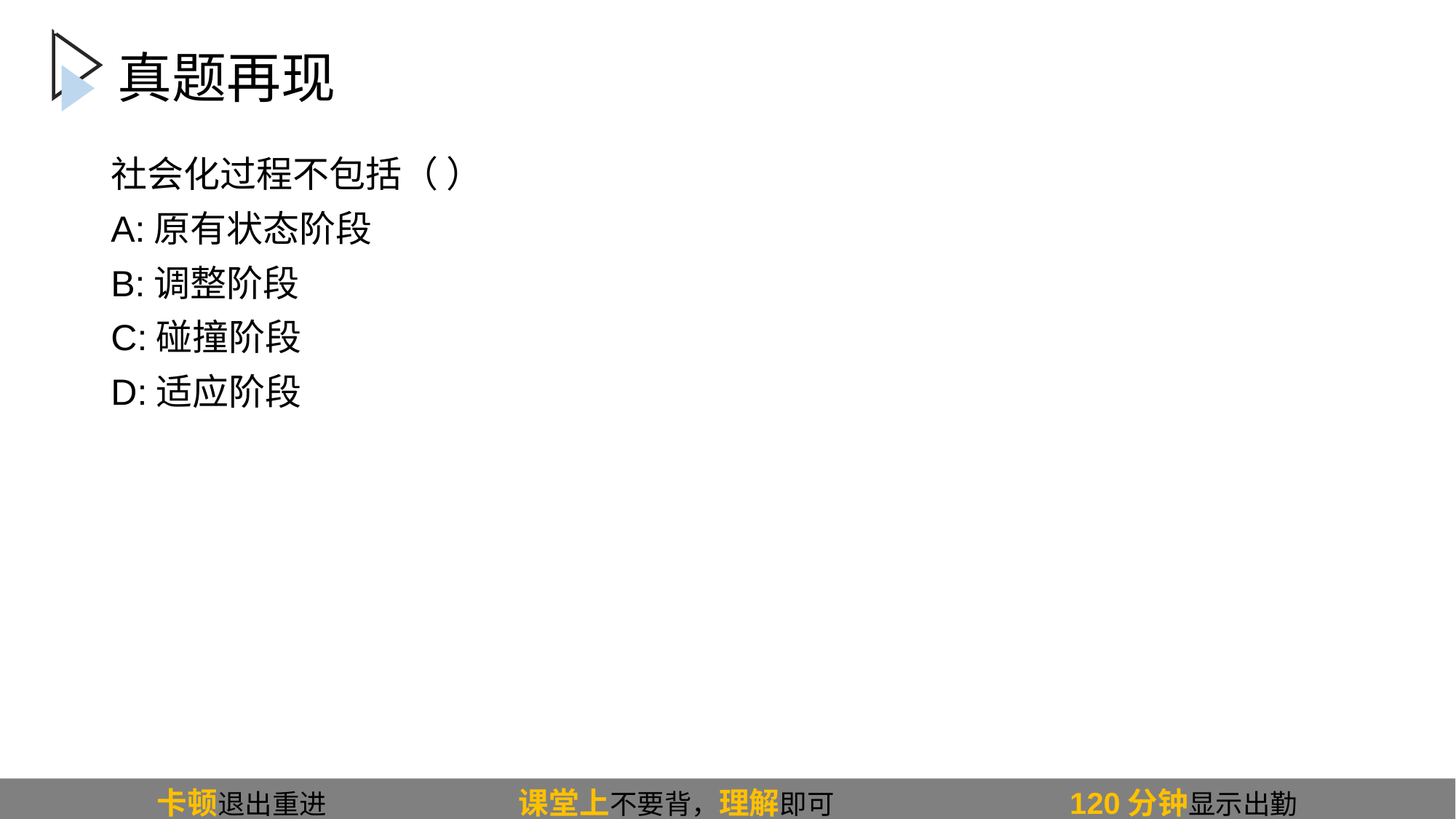

8.3.4四、组织文化的发展趋势
# 真题再现
社会化过程不包括（ ）
A:原有状态阶段
B:调整阶段
C:碰撞阶段
D:适应阶段